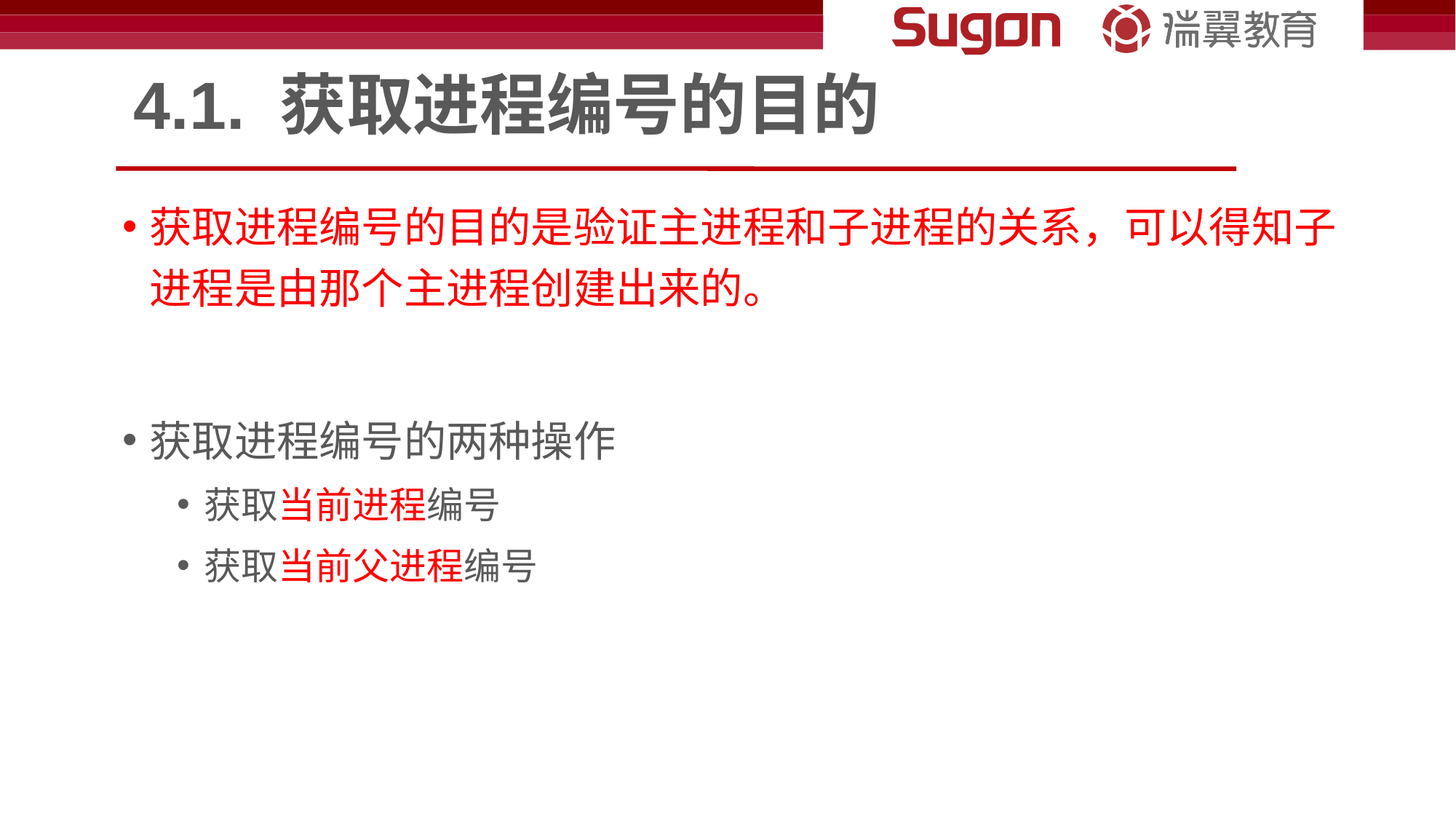

# 4.1. 获取进程编号的目的
获取进程编号的目的是验证主进程和子进程的关系，可以得知子进程是由那个主进程创建出来的。

获取进程编号的两种操作
获取当前进程编号
获取当前父进程编号